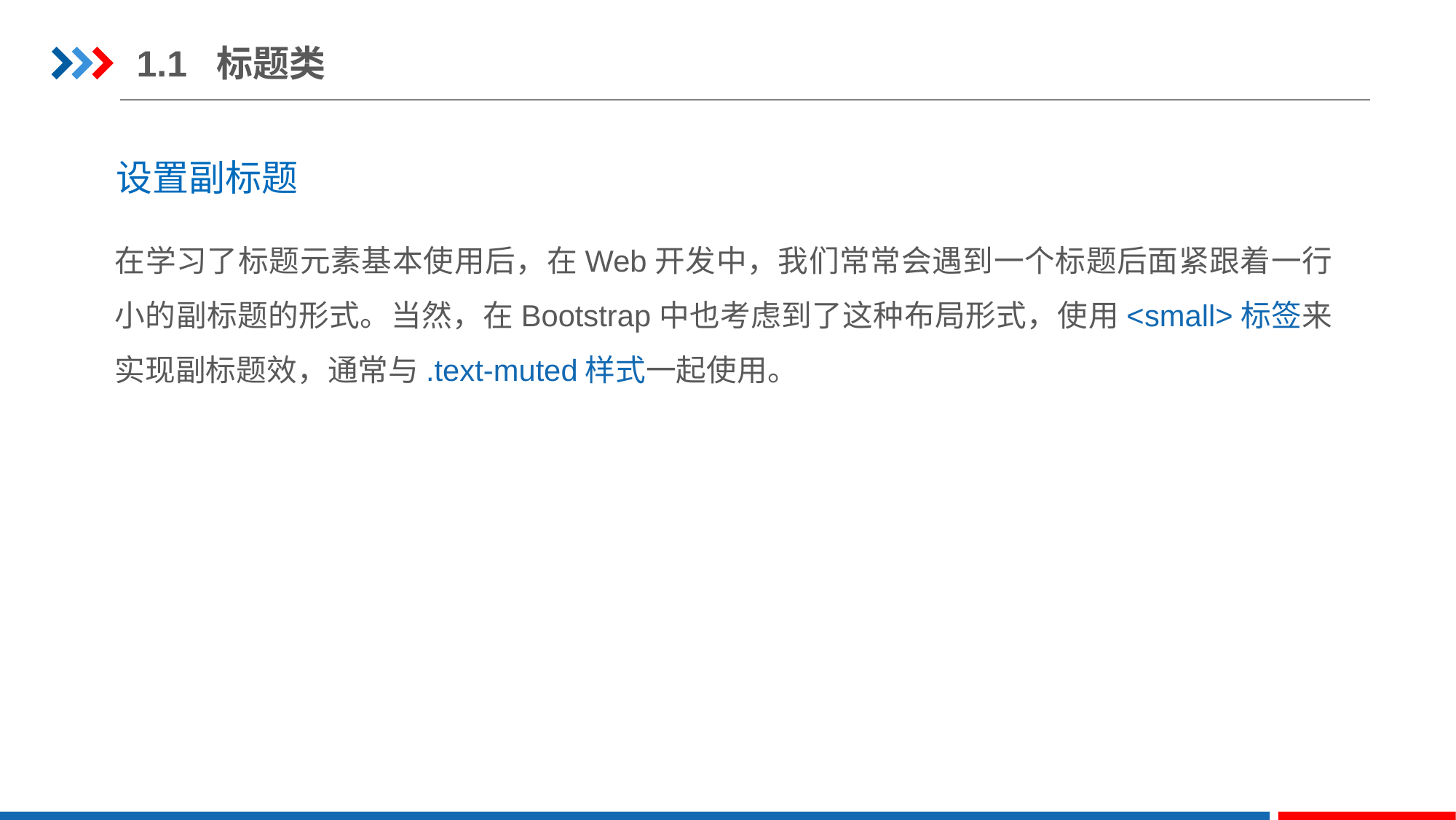

1.1  标题类
设置副标题
在学习了标题元素基本使用后，在Web开发中，我们常常会遇到一个标题后面紧跟着一行小的副标题的形式。当然，在Bootstrap中也考虑到了这种布局形式，使用<small>标签来实现副标题效，通常与.text-muted样式一起使用。